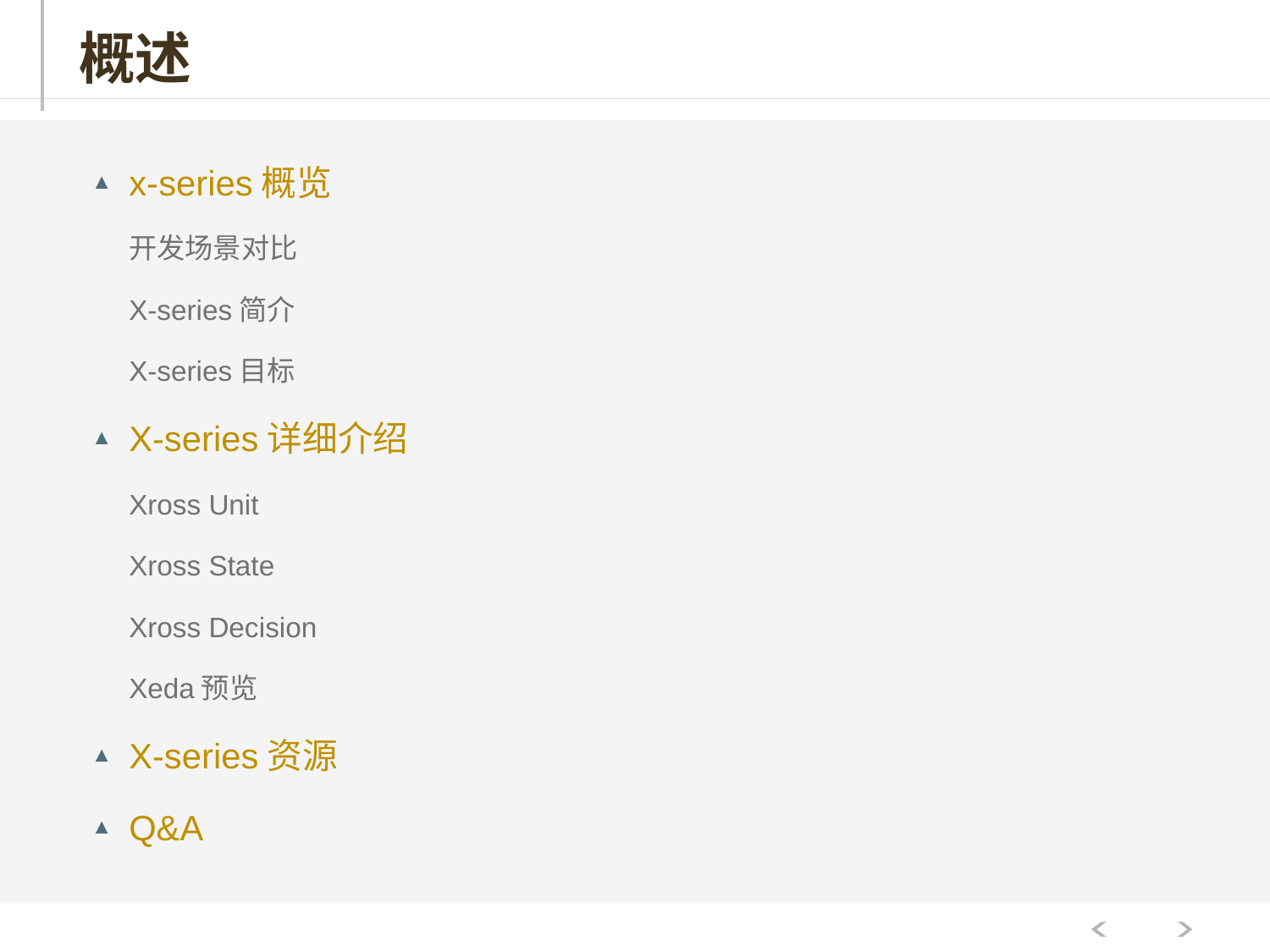

# 概述
x-series概览
开发场景对比
X-series简介
X-series目标
X-series详细介绍
Xross Unit
Xross State
Xross Decision
Xeda预览
X-series资源
Q&A